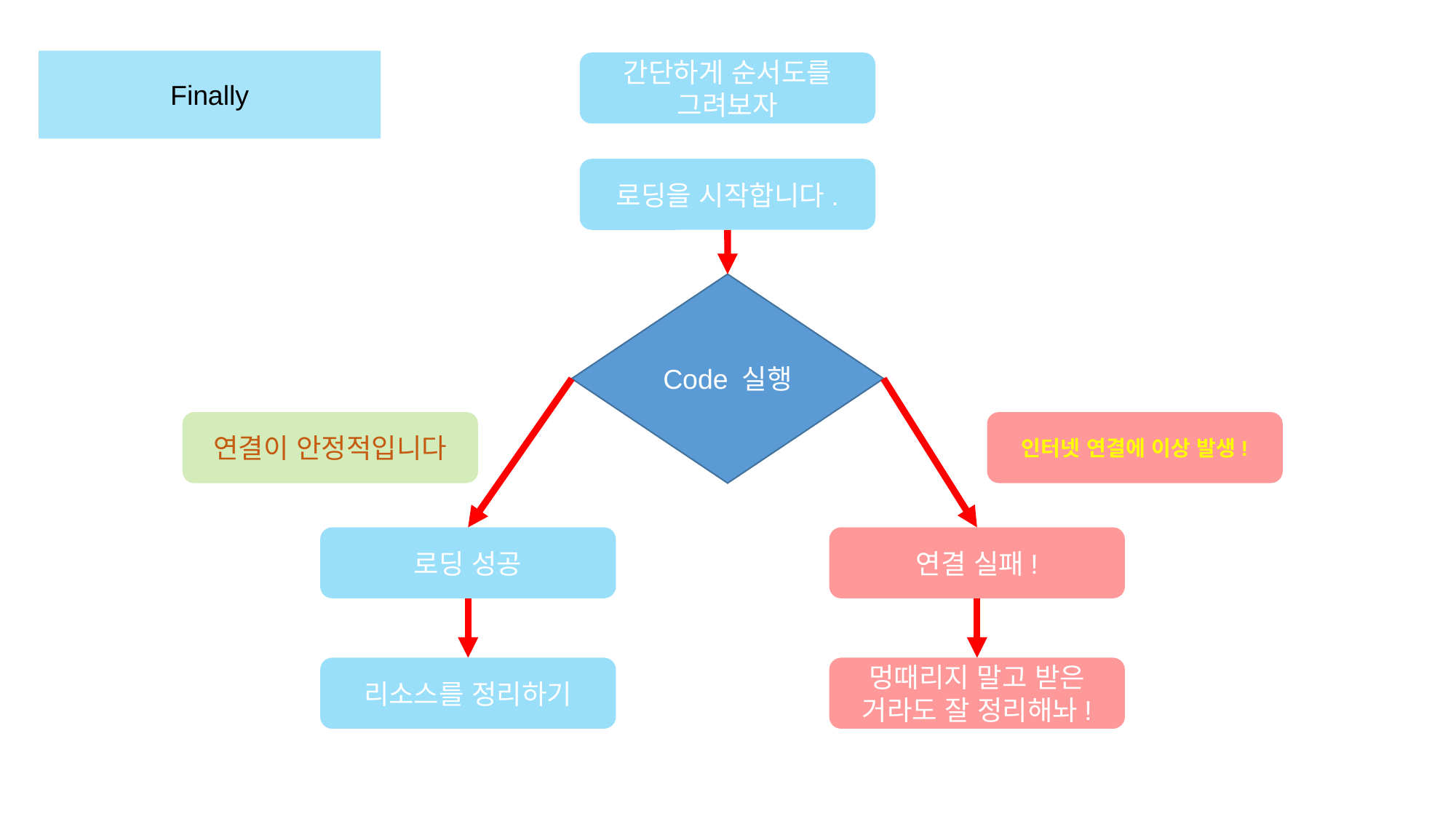

Finally
간단하게 순서도를
그려보자
로딩을 시작합니다.
Code 실행
연결이 안정적입니다
인터넷 연결에 이상 발생!
로딩 성공
연결 실패!
리소스를 정리하기
멍때리지 말고 받은 거라도 잘 정리해놔!